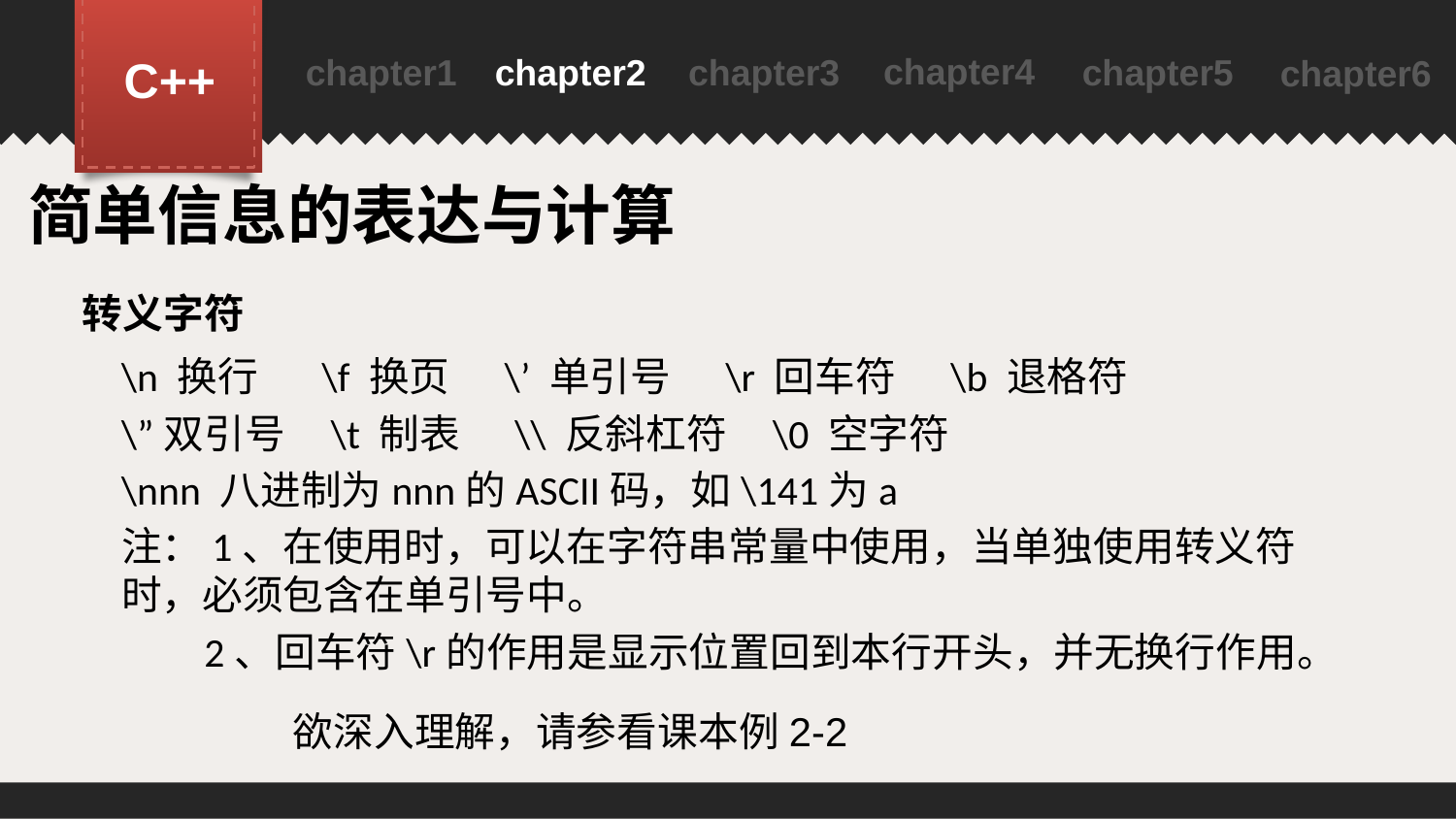

chapter4
C++
chapter1
chapter2
chapter3
chapter5
chapter6
PPT模板下载：www.1ppt.com/moban/     行业PPT模板：www.1ppt.com/hangye/
节日PPT模板：www.1ppt.com/jieri/           PPT素材下载：www.1ppt.com/sucai/
PPT背景图片：www.1ppt.com/beijing/      PPT图表下载：www.1ppt.com/tubiao/
优秀PPT下载：www.1ppt.com/xiazai/        PPT教程： www.1ppt.com/powerpoint/
Word教程： www.1ppt.com/word/              Excel教程：www.1ppt.com/excel/
资料下载：www.1ppt.com/ziliao/                PPT课件下载：www.1ppt.com/kejian/
范文下载：www.1ppt.com/fanwen/             试卷下载：www.1ppt.com/shiti/
教案下载：www.1ppt.com/jiaoan/

简单信息的表达与计算
转义字符
\n 换行      \f 换页     \’ 单引号     \r 回车符     \b 退格符
\”双引号    \t 制表     \\ 反斜杠符    \0 空字符
\nnn 八进制为nnn的ASCII码，如\141为a
注：1、在使用时，可以在字符串常量中使用，当单独使用转义符时，必须包含在单引号中。
         2、回车符\r的作用是显示位置回到本行开头，并无换行作用。
欲深入理解，请参看课本例2-2